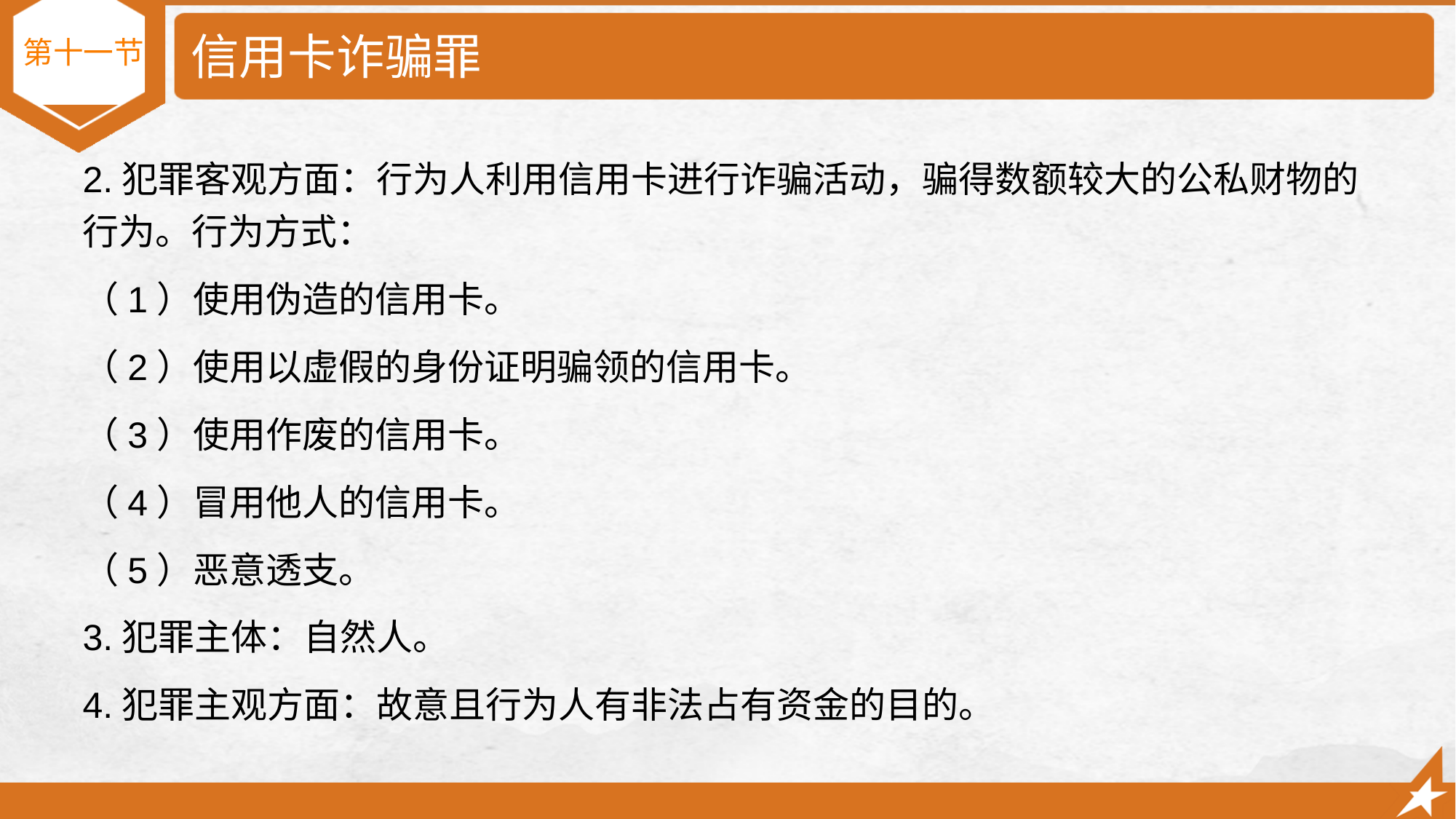

# 信用卡诈骗罪
 第十一节
2.犯罪客观方面：行为人利用信用卡进行诈骗活动，骗得数额较大的公私财物的行为。行为方式：
（1）使用伪造的信用卡。
（2）使用以虚假的身份证明骗领的信用卡。
（3）使用作废的信用卡。
（4）冒用他人的信用卡。
（5）恶意透支。
3.犯罪主体：自然人。
4.犯罪主观方面：故意且行为人有非法占有资金的目的。